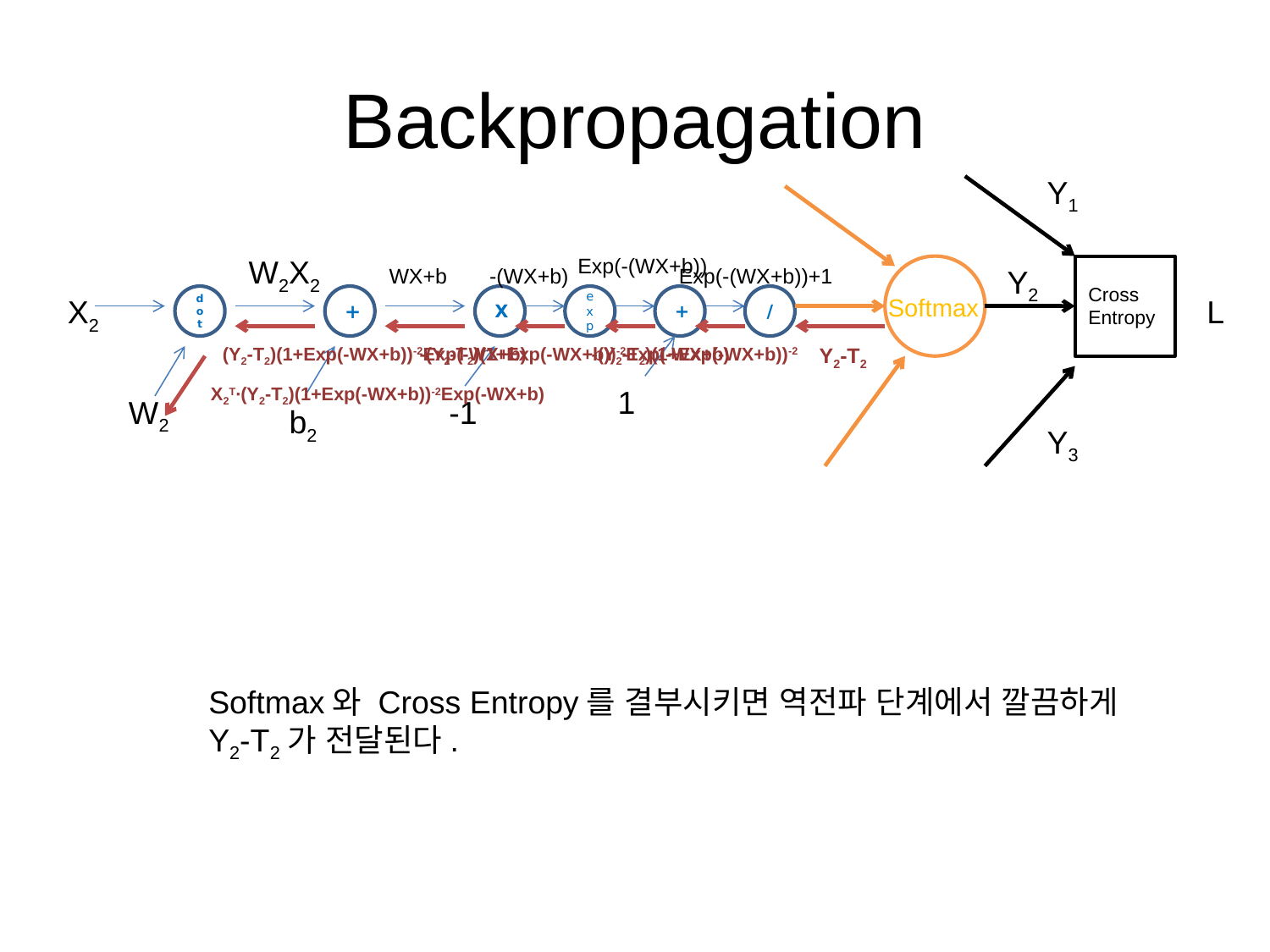

# Backpropagation
Y1
W2X2
WX+b
X2
dot
+
W2
b2
Exp(-(WX+b))
-(WX+b)
Exp(-(WX+b))+1

Cross
Entropy
X
exp
+
/
Softmax
1
-1
Y2
L
(Y2-T2)(1+Exp(-WX+b))-2Exp(-WX+b)
-(Y2-T2)(1+Exp(-WX+b))-2Exp(-WX+b)
-(Y2-T2)(1+Exp(-WX+b))-2
Y2-T2
X2T∙(Y2-T2)(1+Exp(-WX+b))-2Exp(-WX+b)
Y3
Softmax와 Cross Entropy를 결부시키면 역전파 단계에서 깔끔하게
Y2-T2가 전달된다.